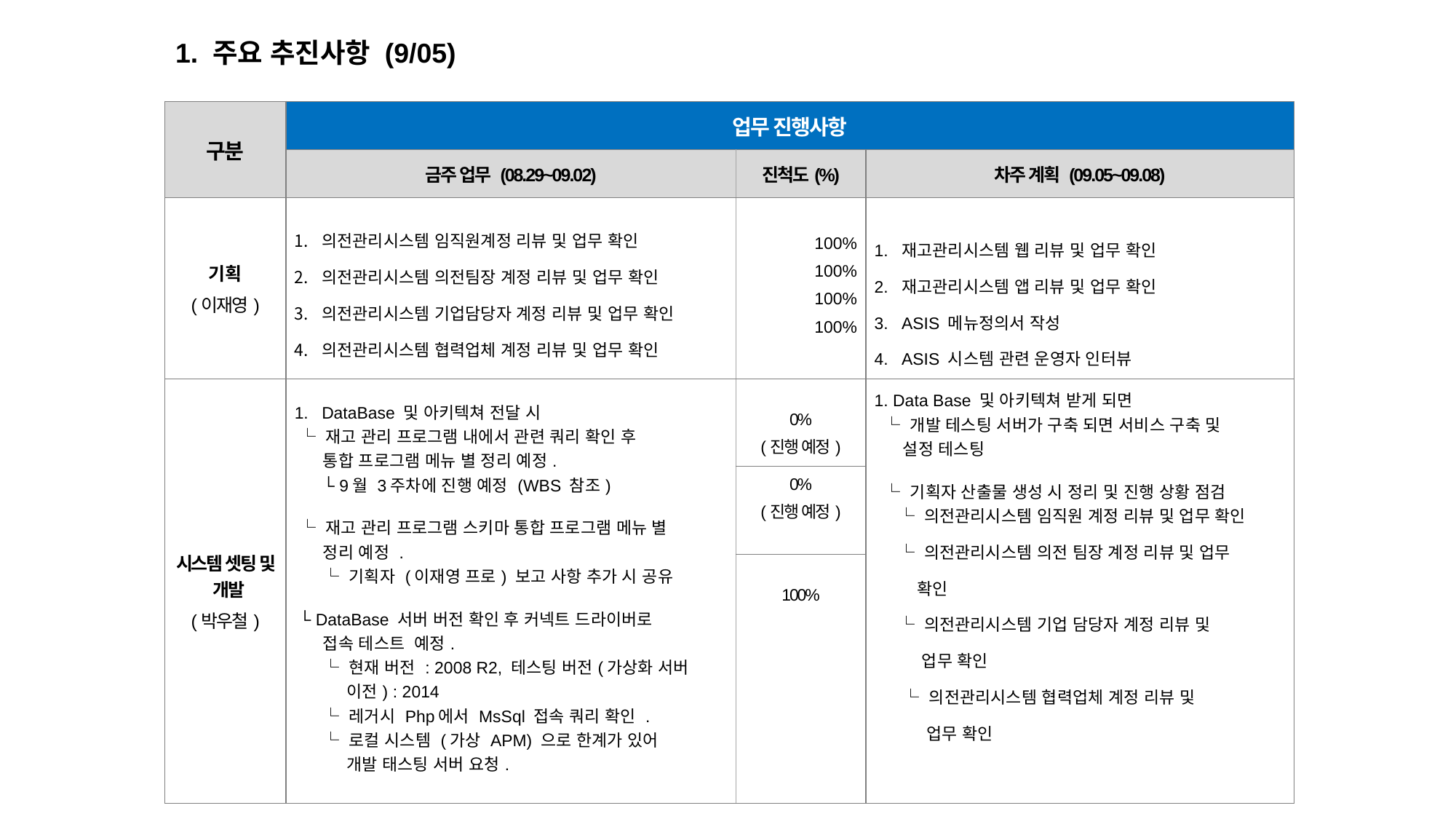

1. 주요 추진사항 (9/05)
| 구분 | 업무 진행사항 |  |  |
| --- | --- | --- | --- |
|  | 금주 업무 (08.29~09.02) | 진척도(%) | 차주 계획 (09.05~09.08) |
| 기획 (이재영) | 의전관리시스템 임직원계정 리뷰 및 업무 확인 의전관리시스템 의전팀장 계정 리뷰 및 업무 확인 의전관리시스템 기업담당자 계정 리뷰 및 업무 확인 의전관리시스템 협력업체 계정 리뷰 및 업무 확인 | 100% 100% 100% 100% | 재고관리시스템 웹 리뷰 및 업무 확인 재고관리시스템 앱 리뷰 및 업무 확인 ASIS 메뉴정의서 작성 ASIS 시스템 관련 운영자 인터뷰 |
| 시스템 셋팅 및 개발 (박우철) | DataBase 및 아키텍쳐 전달 시 └ 재고 관리 프로그램 내에서 관련 쿼리 확인 후 통합 프로그램 메뉴 별 정리 예정.      └ 9월 3주차에 진행 예정 (WBS 참조)    └ 재고 관리 프로그램 스키마 통합 프로그램 메뉴 별 정리 예정 .       └ 기획자 (이재영 프로) 보고 사항 추가 시 공유      └ DataBase 서버 버전 확인 후 커넥트 드라이버로 접속 테스트 예정.       └ 현재 버전 : 2008 R2, 테스팅 버전(가상화 서버 이전) : 2014      └ 레거시 Php에서 MsSql 접속 쿼리 확인 .       └ 로컬 시스템 (가상 APM) 으로 한계가 있어 개발 태스팅 서버 요청. | 0% (진행 예정) | 1. Data Base 및 아키텍쳐 받게 되면   └ 개발 테스팅 서버가 구축 되면 서비스 구축 및 설정 테스팅     └ 기획자 산출물 생성 시 정리 및 진행 상황 점검 └ 의전관리시스템 임직원 계정 리뷰 및 업무 확인 └ 의전관리시스템 의전 팀장 계정 리뷰 및 업무 확인 └ 의전관리시스템 기업 담당자 계정 리뷰 및 업무 확인 └ 의전관리시스템 협력업체 계정 리뷰 및 업무 확인 |
|  |  | 0% (진행 예정) |  |
|  |  | 100% |  |